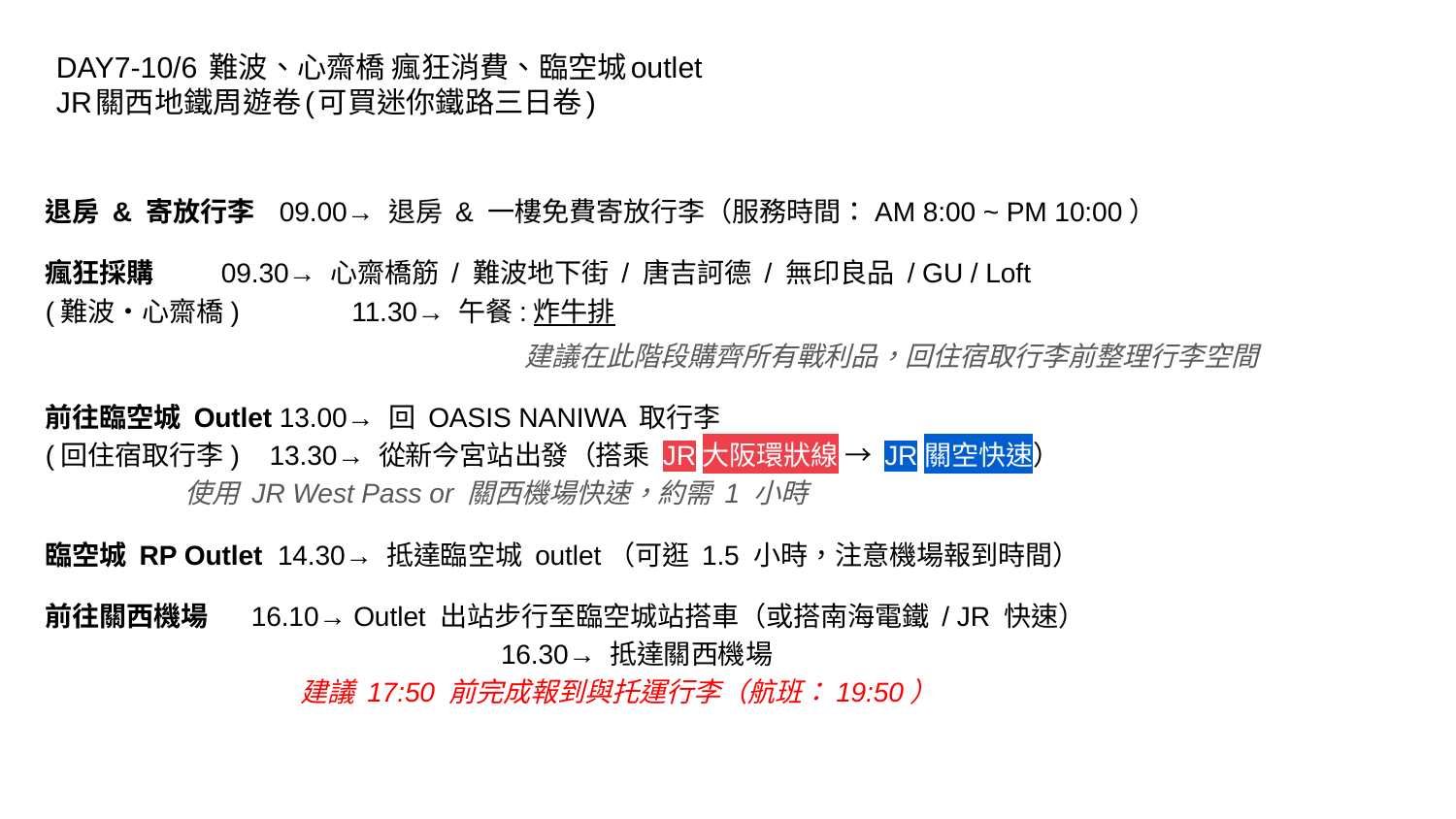

# DAY7-10/6 難波、心齋橋 瘋狂消費、臨空城outlet
JR關西地鐵周遊卷(可買迷你鐵路三日卷)
退房 & 寄放行李   09.00→ 退房 & 一樓免費寄放行李（服務時間：AM 8:00 ~ PM 10:00）
瘋狂採購          09.30→ 心齋橋筋 / 難波地下街 / 唐吉訶德 / 無印良品 / GU / Loft
(難波・心齋橋) 	  11.30→ 午餐:炸牛排
 			       建議在此階段購齊所有戰利品，回住宿取行李前整理行李空間
前往臨空城 Outlet 13.00→ 回 OASIS NANIWA 取行李
(回住宿取行李)    13.30→ 從新今宮站出發（搭乘 JR大阪環狀線 → JR關空快速）
                       使用 JR West Pass or 關西機場快速，約需 1 小時
臨空城 RP Outlet  14.30→ 抵達臨空城 outlet（可逛 1.5 小時，注意機場報到時間）
前往關西機場      16.10→ Outlet 出站步行至臨空城站搭車（或搭南海電鐵 / JR 快速）
   			  16.30→ 抵達關西機場
 	                  建議 17:50 前完成報到與托運行李（航班：19:50）